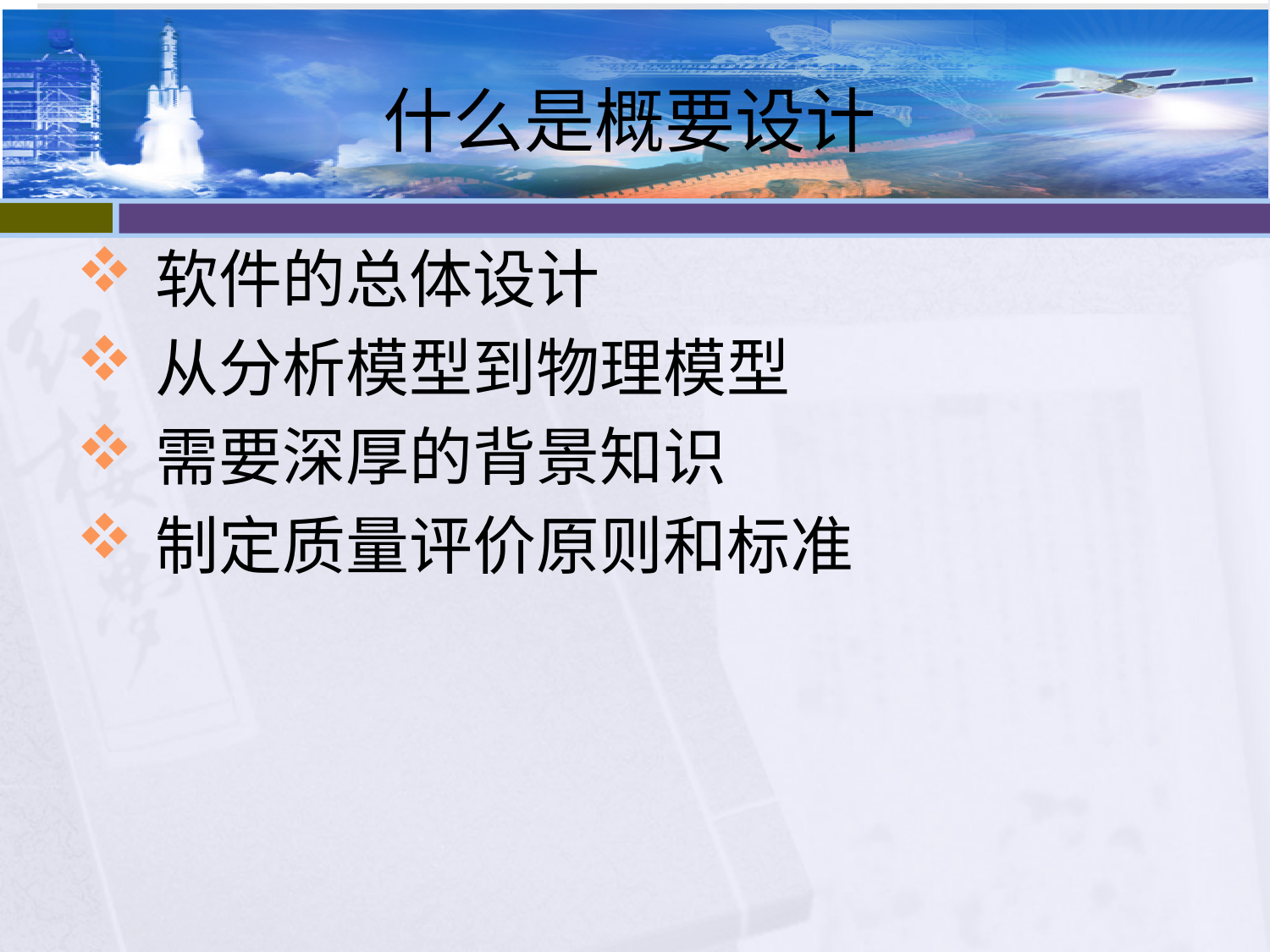

# 什么是概要设计

软件的总体设计
从分析模型到物理模型
需要深厚的背景知识
制定质量评价原则和标准